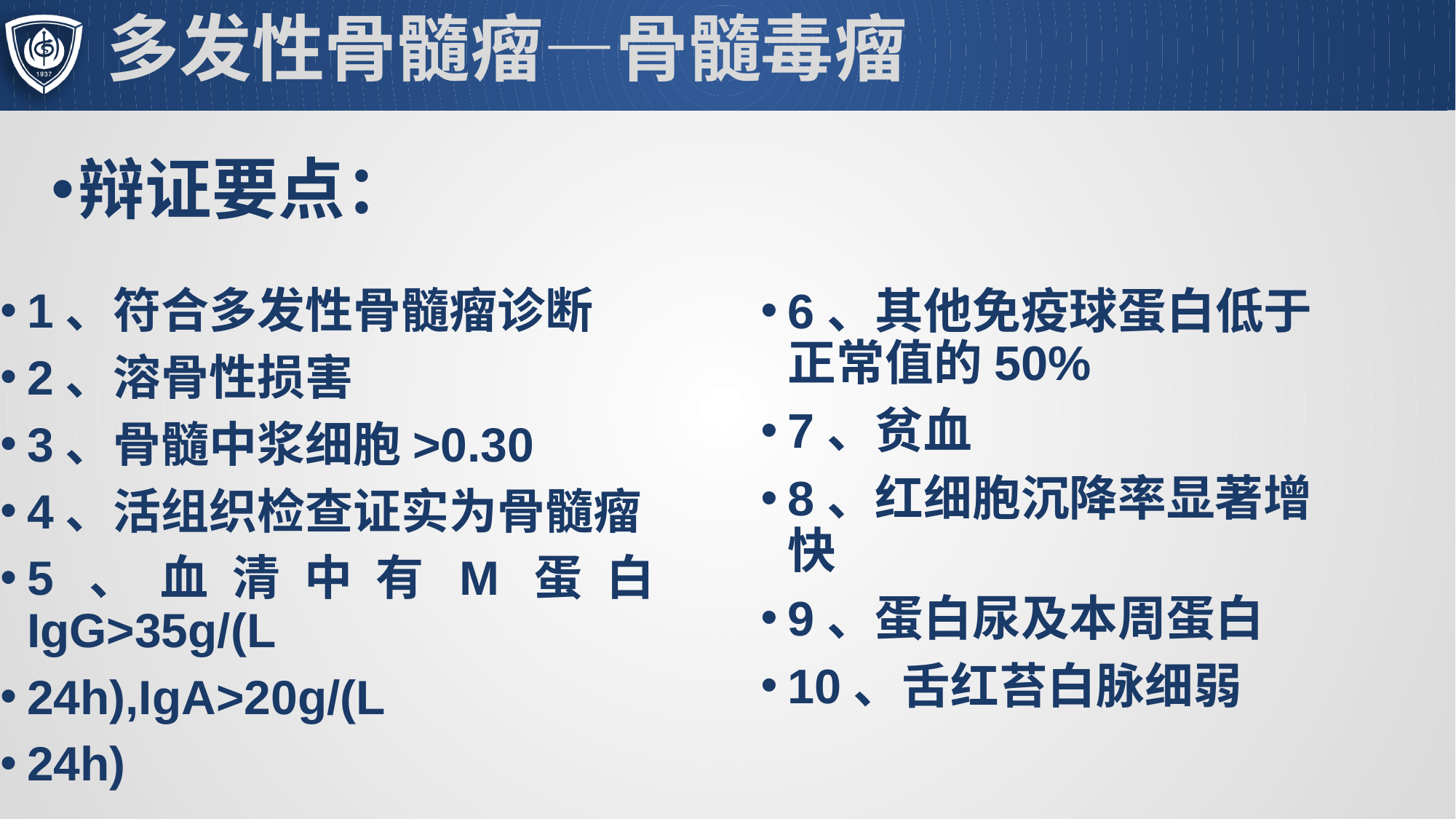

# 多发性骨髓瘤—骨髓毒瘤
辩证要点：

1、符合多发性骨髓瘤诊断
2、溶骨性损害
3、骨髓中浆细胞>0.30
4、活组织检查证实为骨髓瘤
5、血清中有M蛋白IgG>35g/(L
24h),IgA>20g/(L
24h)
6、其他免疫球蛋白低于正常值的50%
7、贫血
8、红细胞沉降率显著增快
9、蛋白尿及本周蛋白
10、舌红苔白脉细弱